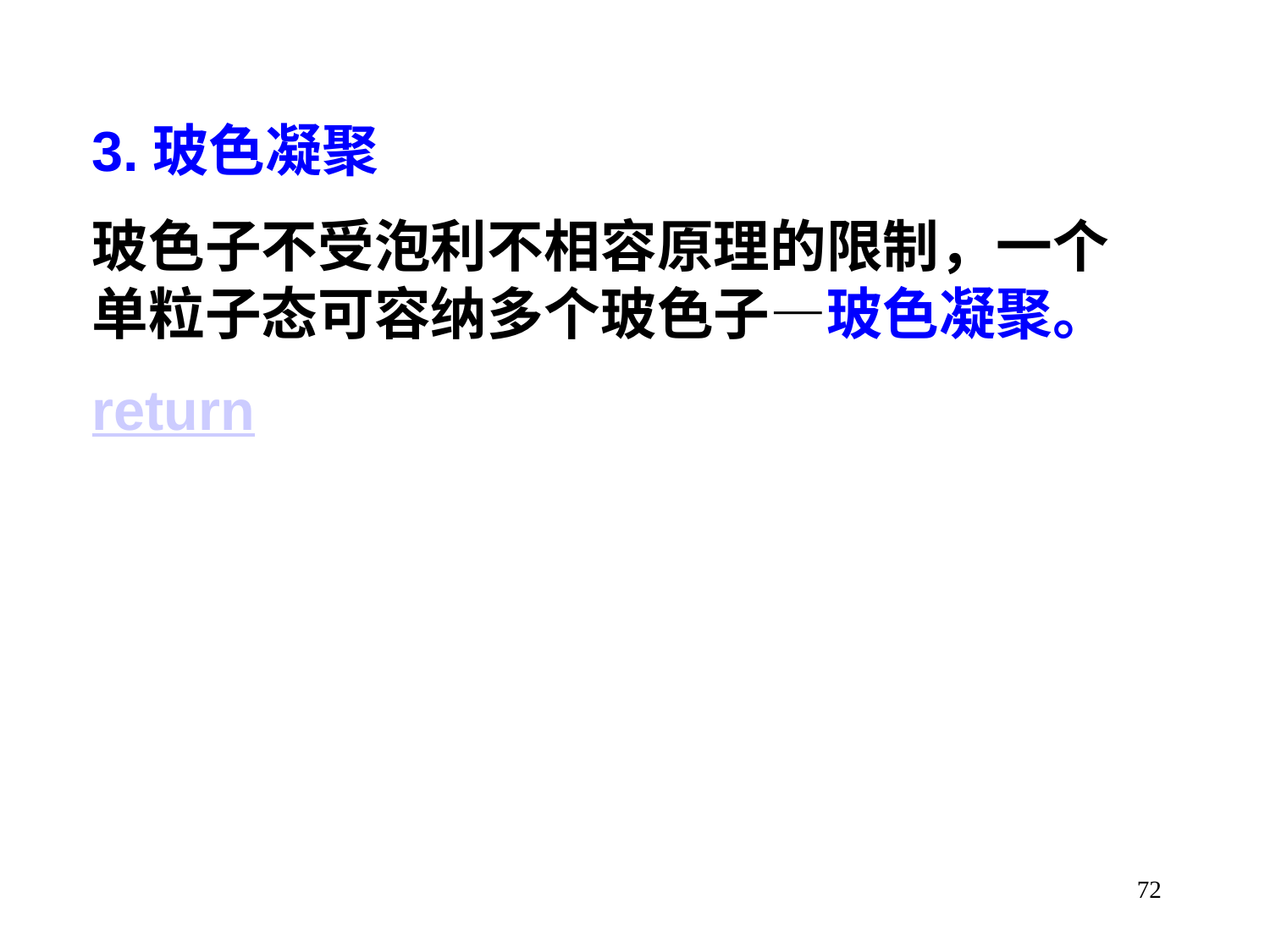

3.玻色凝聚
玻色子不受泡利不相容原理的限制，一个单粒子态可容纳多个玻色子—玻色凝聚。
return
72